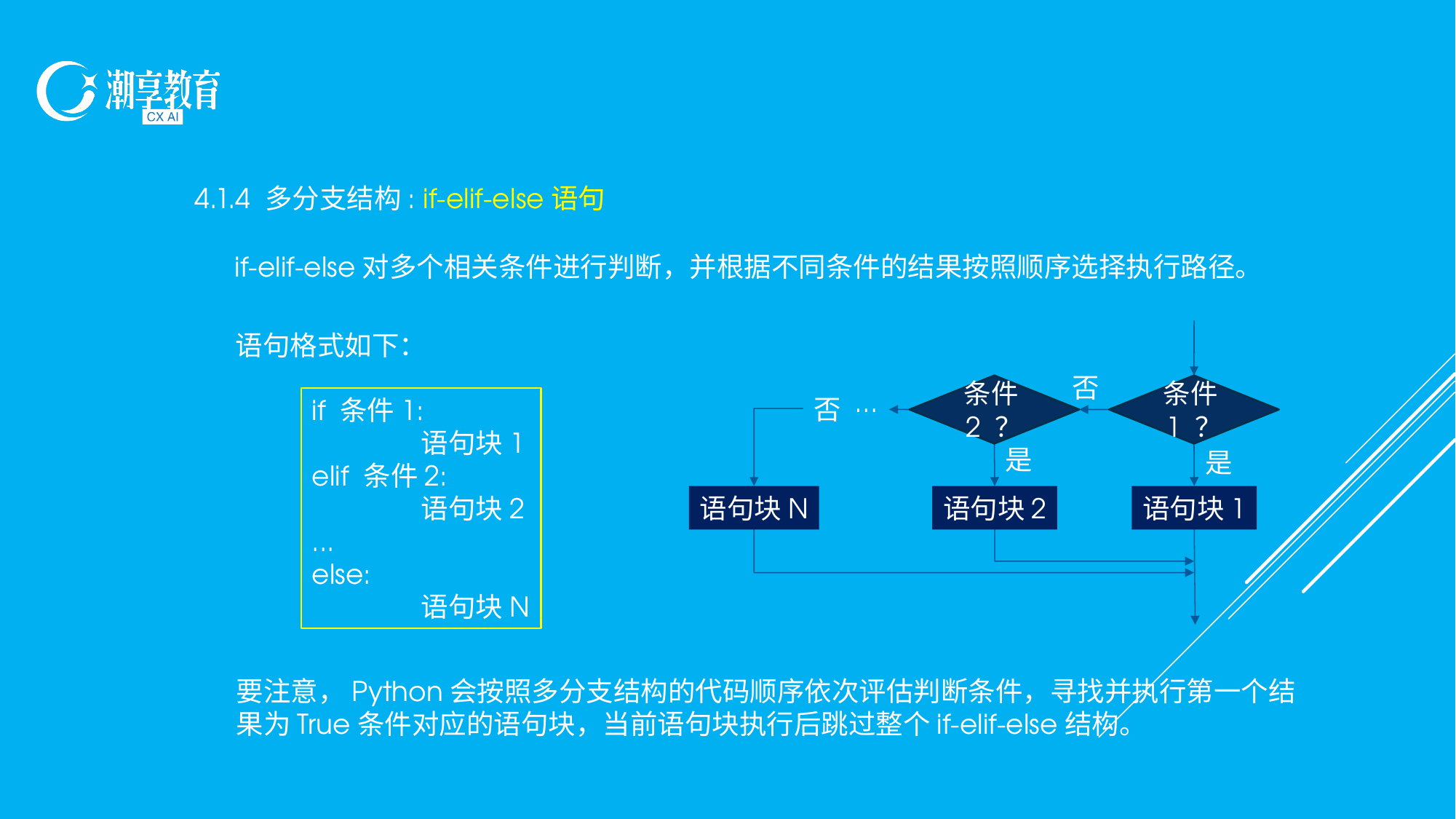

4.1.4 多分支结构: if-elif-else语句
if-elif-else对多个相关条件进行判断，并根据不同条件的结果按照顺序选择执行路径。
语句格式如下：
否
条件2 ？
条件1 ？
…
否
if 条件1:
	语句块1
elif 条件2:
	语句块2
...
else:
	语句块N
是
是
语句块N
语句块2
语句块1
要注意，Python会按照多分支结构的代码顺序依次评估判断条件，寻找并执行第一个结果为True条件对应的语句块，当前语句块执行后跳过整个if-elif-else结构。